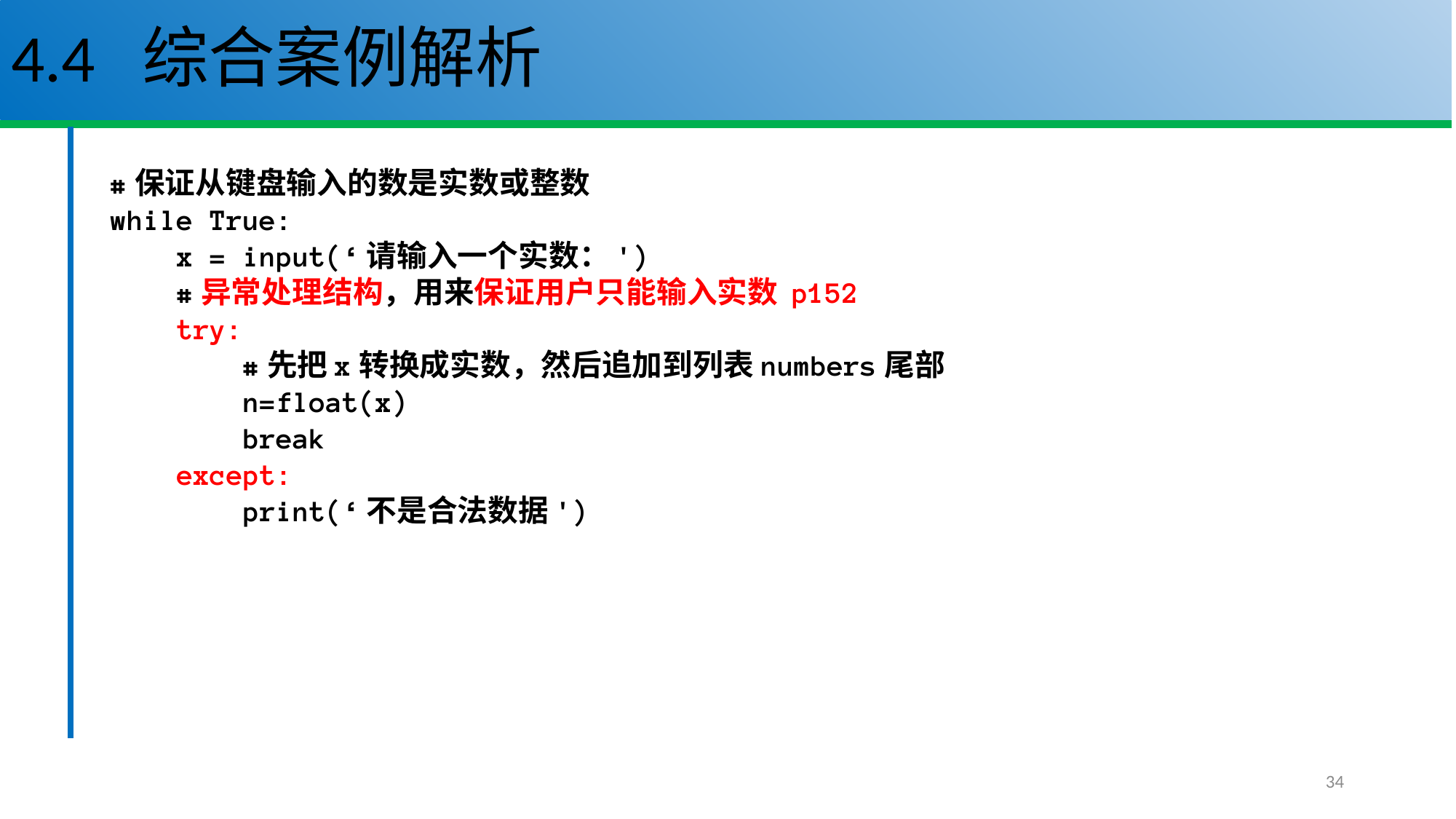

# 4.4  综合案例解析
#保证从键盘输入的数是实数或整数
while True:
    x = input(‘请输入一个实数：')
    #异常处理结构，用来保证用户只能输入实数 p152
    try:
        #先把x转换成实数，然后追加到列表numbers尾部
        n=float(x)
        break
    except:
        print(‘不是合法数据')

34